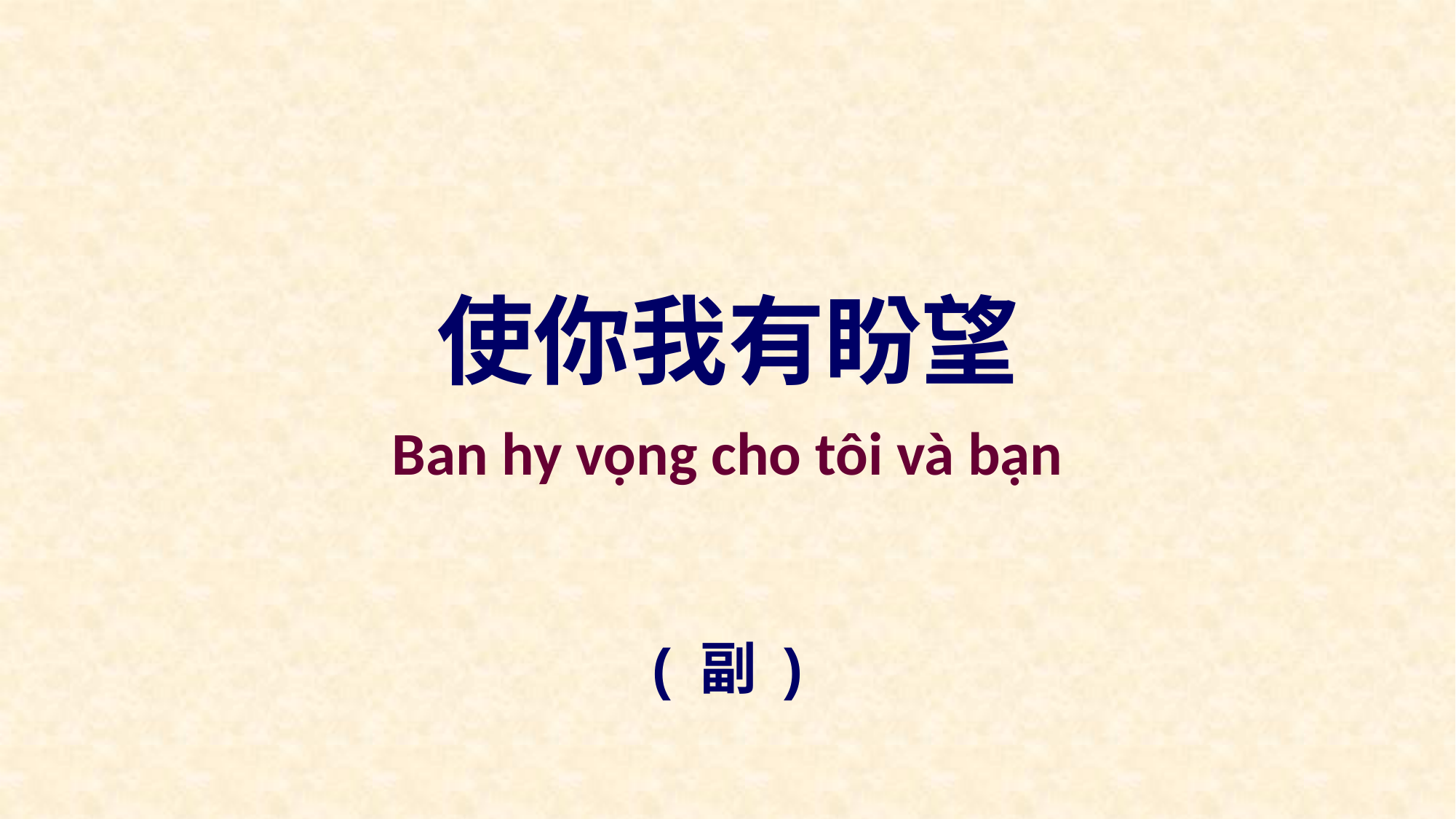

使你我有盼望
Ban hy vọng cho tôi và bạn
( 副 )